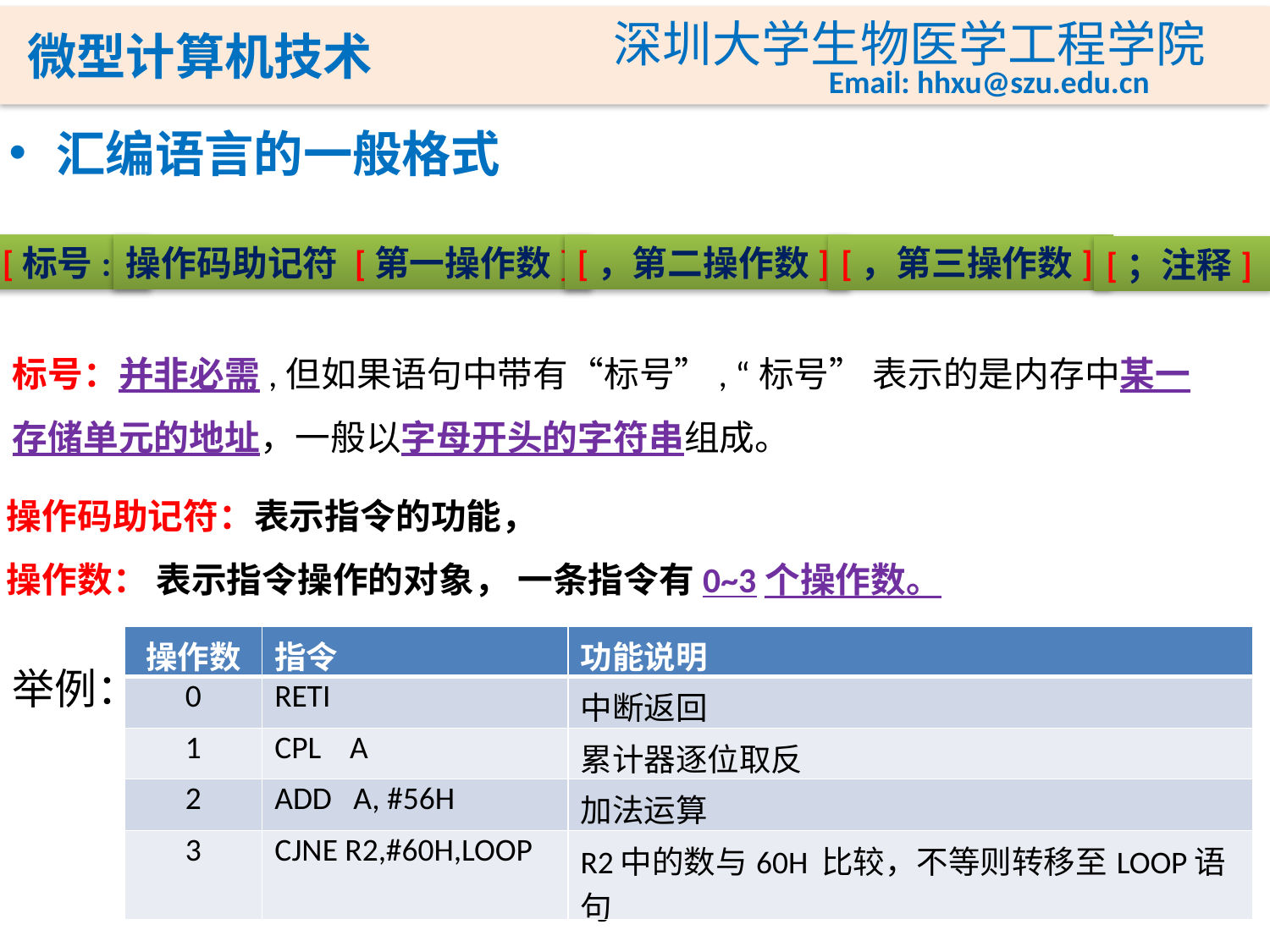

汇编语言的一般格式
操作码助记符 [第一操作数]
[，第二操作数]
[标号: ]
[，第三操作数]
[；注释]
标号：并非必需,但如果语句中带有“标号”, “标号” 表示的是内存中某一存储单元的地址，一般以字母开头的字符串组成。
操作码助记符：表示指令的功能，
操作数： 表示指令操作的对象， 一条指令有0~3个操作数。
| 操作数 | 指令 | 功能说明 |
| --- | --- | --- |
| 0 | RETI | 中断返回 |
| 1 | CPL A | 累计器逐位取反 |
| 2 | ADD A, #56H | 加法运算 |
| 3 | CJNE R2,#60H,LOOP | R2中的数与60H 比较，不等则转移至LOOP语句 |
举例：
9